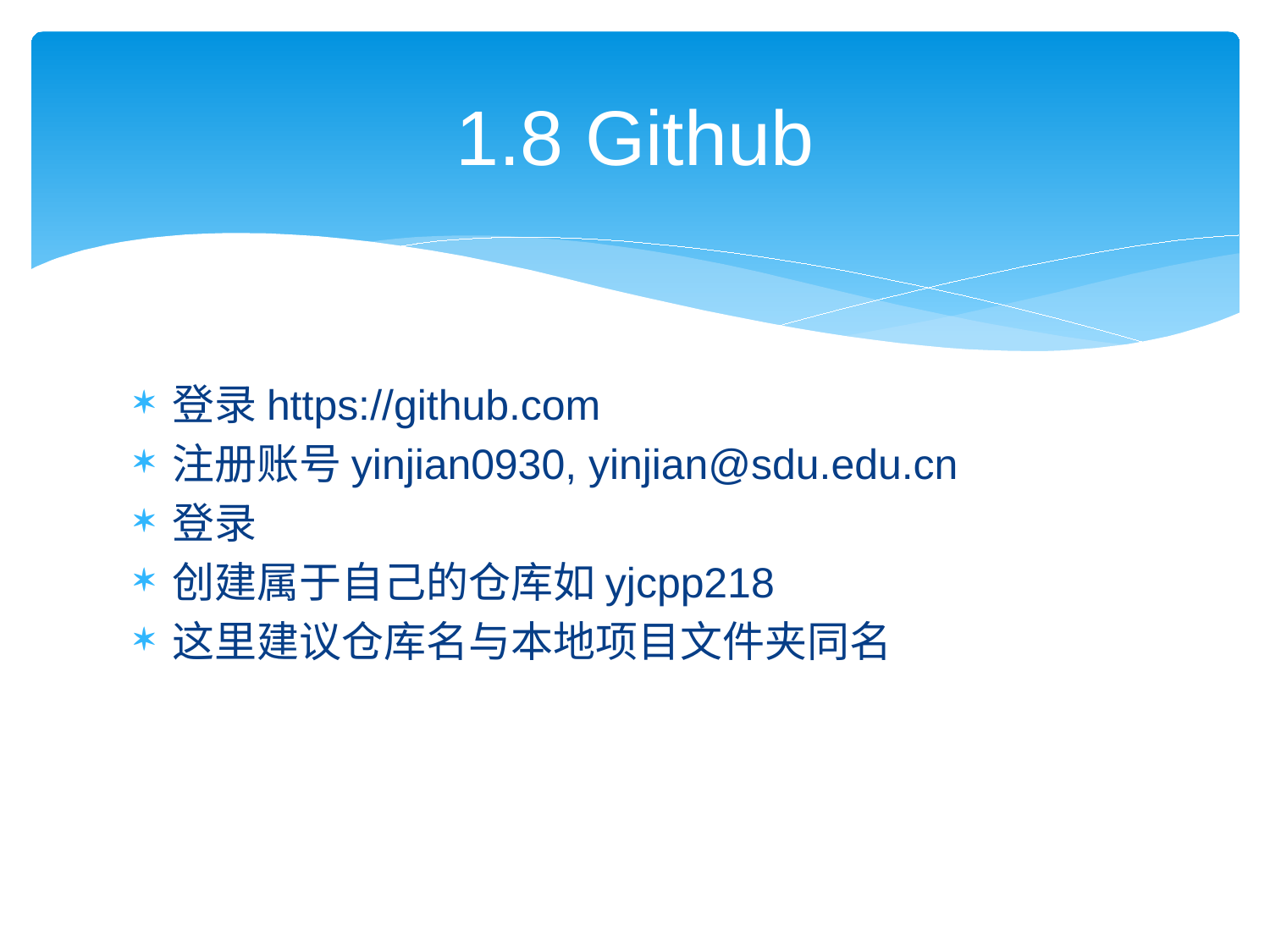

# 1.8 Github
登录https://github.com
注册账号yinjian0930, yinjian@sdu.edu.cn
登录
创建属于自己的仓库如yjcpp218
这里建议仓库名与本地项目文件夹同名